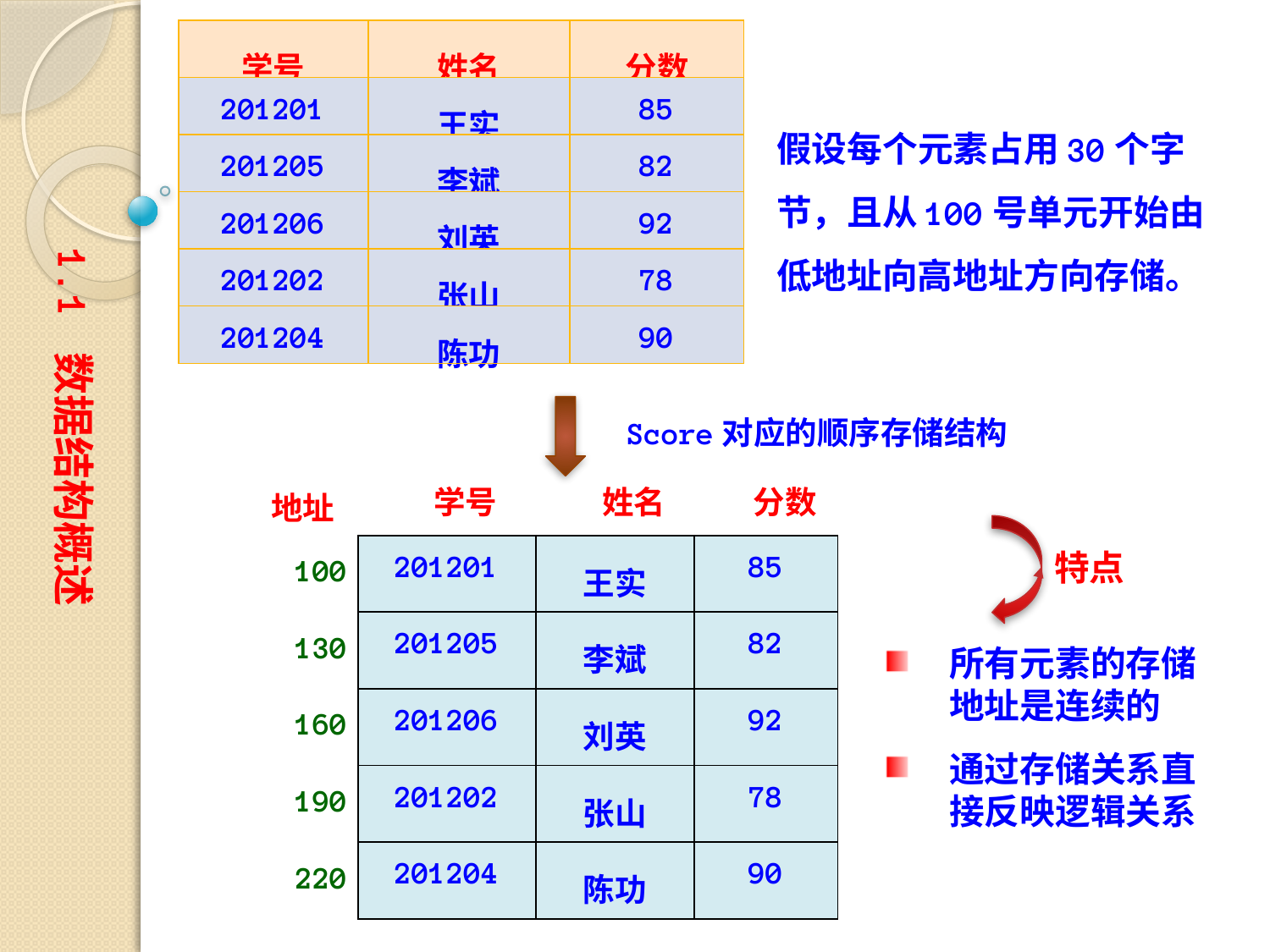

| 学号 | 姓名 | 分数 |
| --- | --- | --- |
| 201201 | 王实 | 85 |
| 201205 | 李斌 | 82 |
| 201206 | 刘英 | 92 |
| 201202 | 张山 | 78 |
| 201204 | 陈功 | 90 |
假设每个元素占用30个字节，且从100号单元开始由低地址向高地址方向存储。
1.1 数据结构概述

Score对应的顺序存储结构
| 地址 | 学号 | 姓名 | 分数 |
| --- | --- | --- | --- |
| 100 | 201201 | 王实 | 85 |
| 130 | 201205 | 李斌 | 82 |
| 160 | 201206 | 刘英 | 92 |
| 190 | 201202 | 张山 | 78 |
| 220 | 201204 | 陈功 | 90 |

特点
所有元素的存储地址是连续的
通过存储关系直接反映逻辑关系